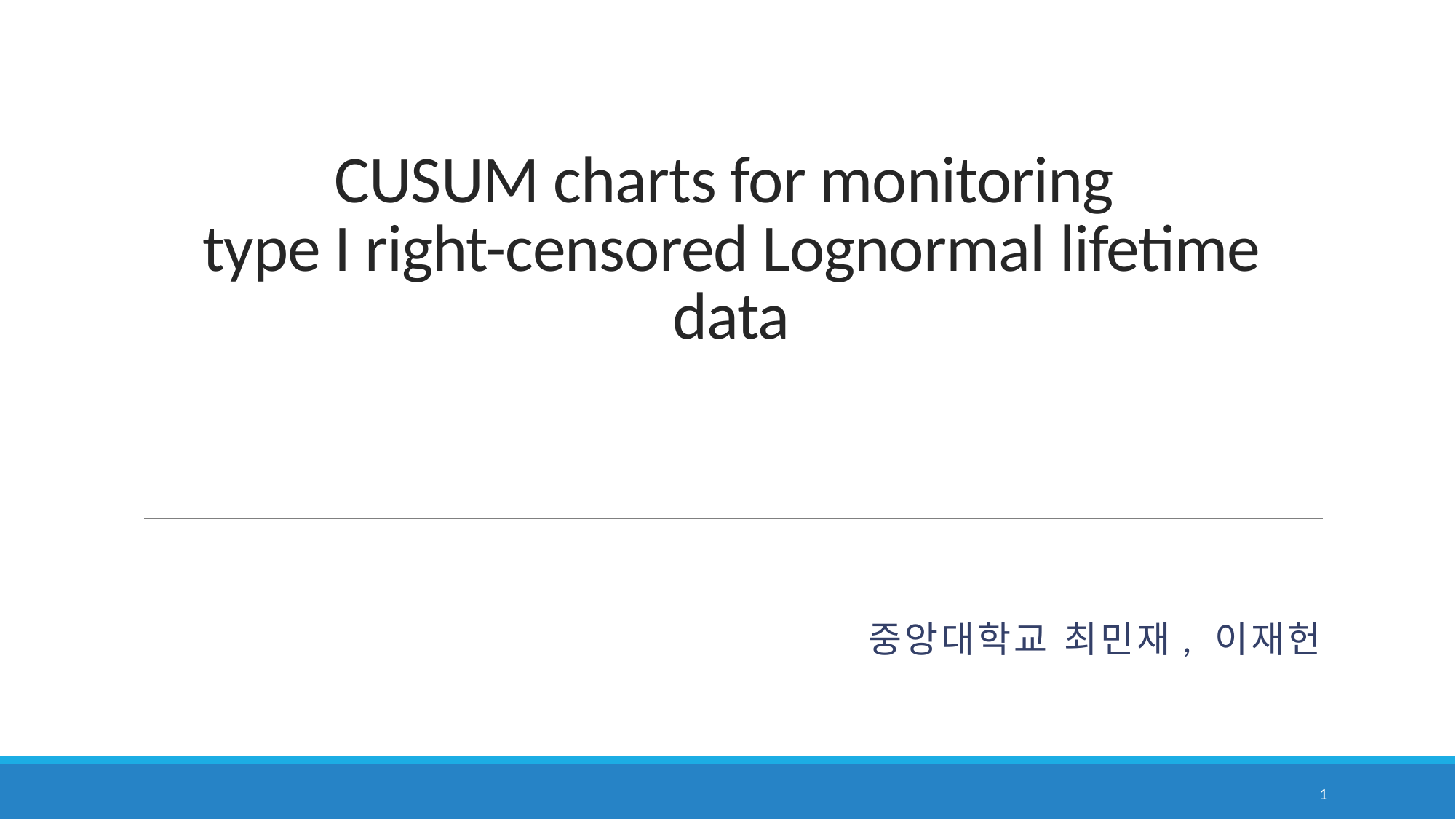

# CUSUM charts for monitoring type I right-censored Lognormal lifetime data
중앙대학교 최민재, 이재헌
1